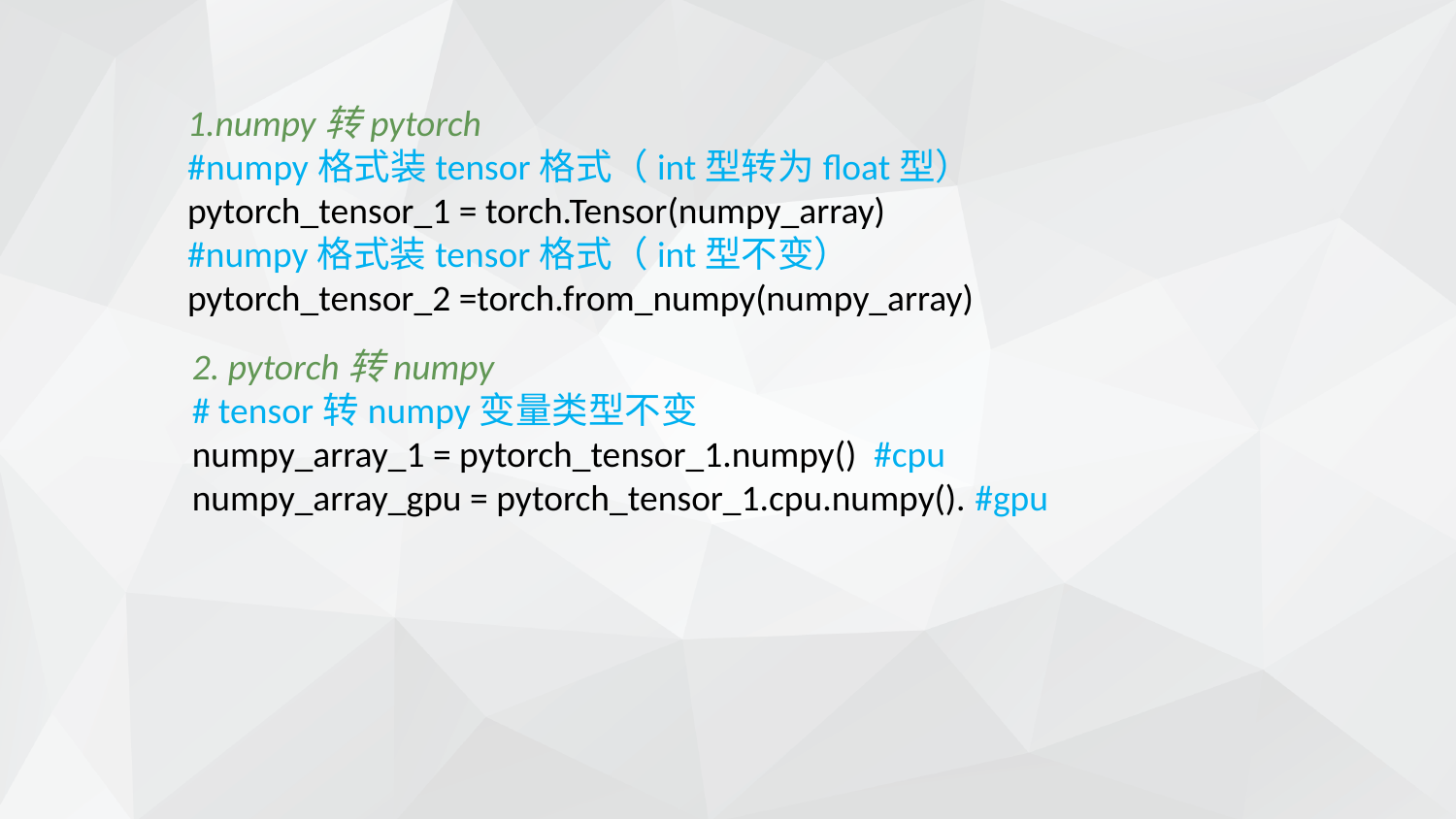

1.numpy转pytorch
#numpy格式装tensor格式（int型转为float型）
pytorch_tensor_1 = torch.Tensor(numpy_array)
#numpy格式装tensor格式（int型不变）
pytorch_tensor_2 =torch.from_numpy(numpy_array)
2. pytorch转numpy
# tensor转numpy变量类型不变
numpy_array_1 = pytorch_tensor_1.numpy()  #cpu
numpy_array_gpu = pytorch_tensor_1.cpu.numpy(). #gpu